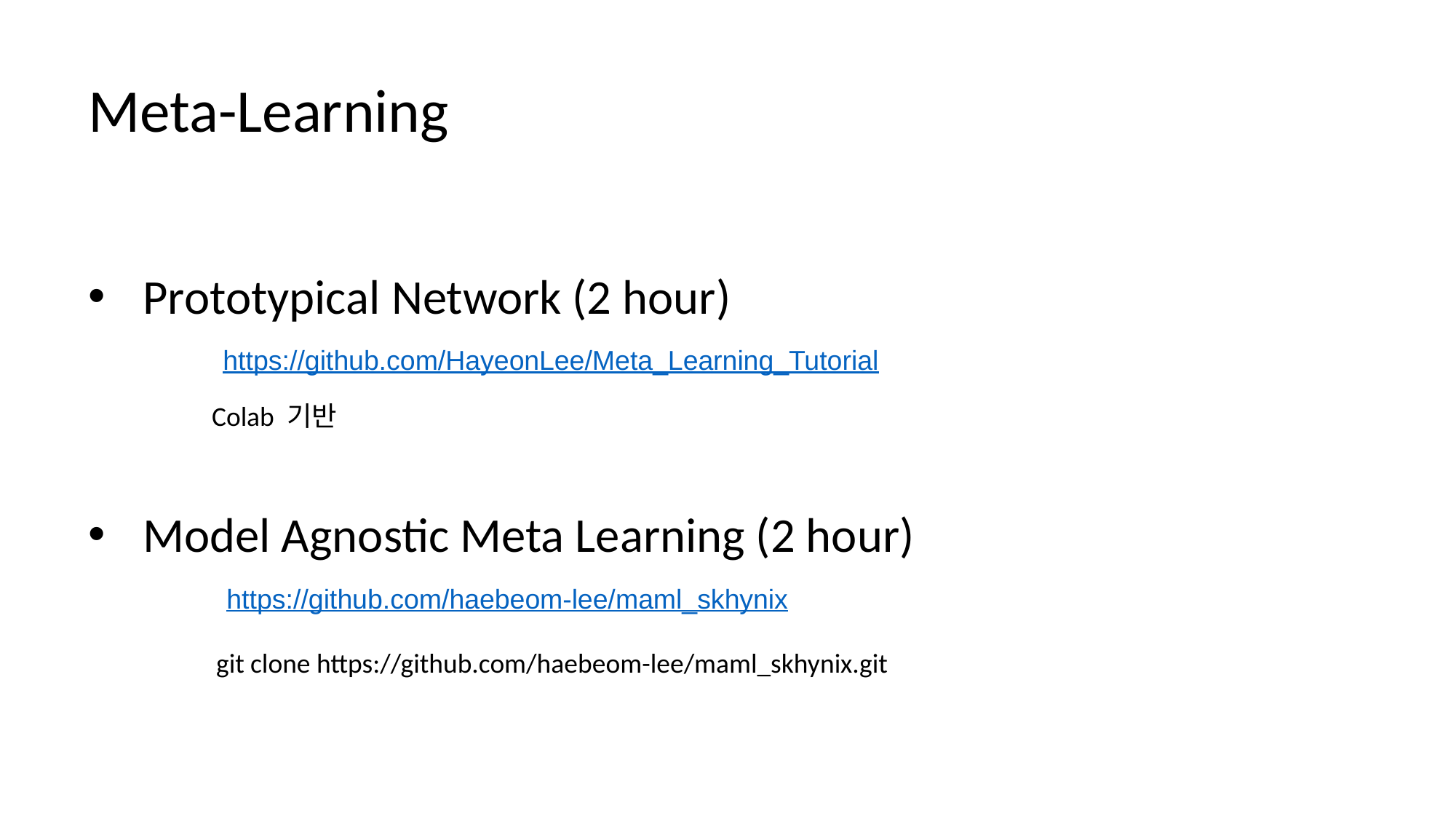

Meta-Learning
Prototypical Network (2 hour)
https://github.com/HayeonLee/Meta_Learning_Tutorial
Colab 기반
Model Agnostic Meta Learning (2 hour)
https://github.com/haebeom-lee/maml_skhynix
git clone https://github.com/haebeom-lee/maml_skhynix.git